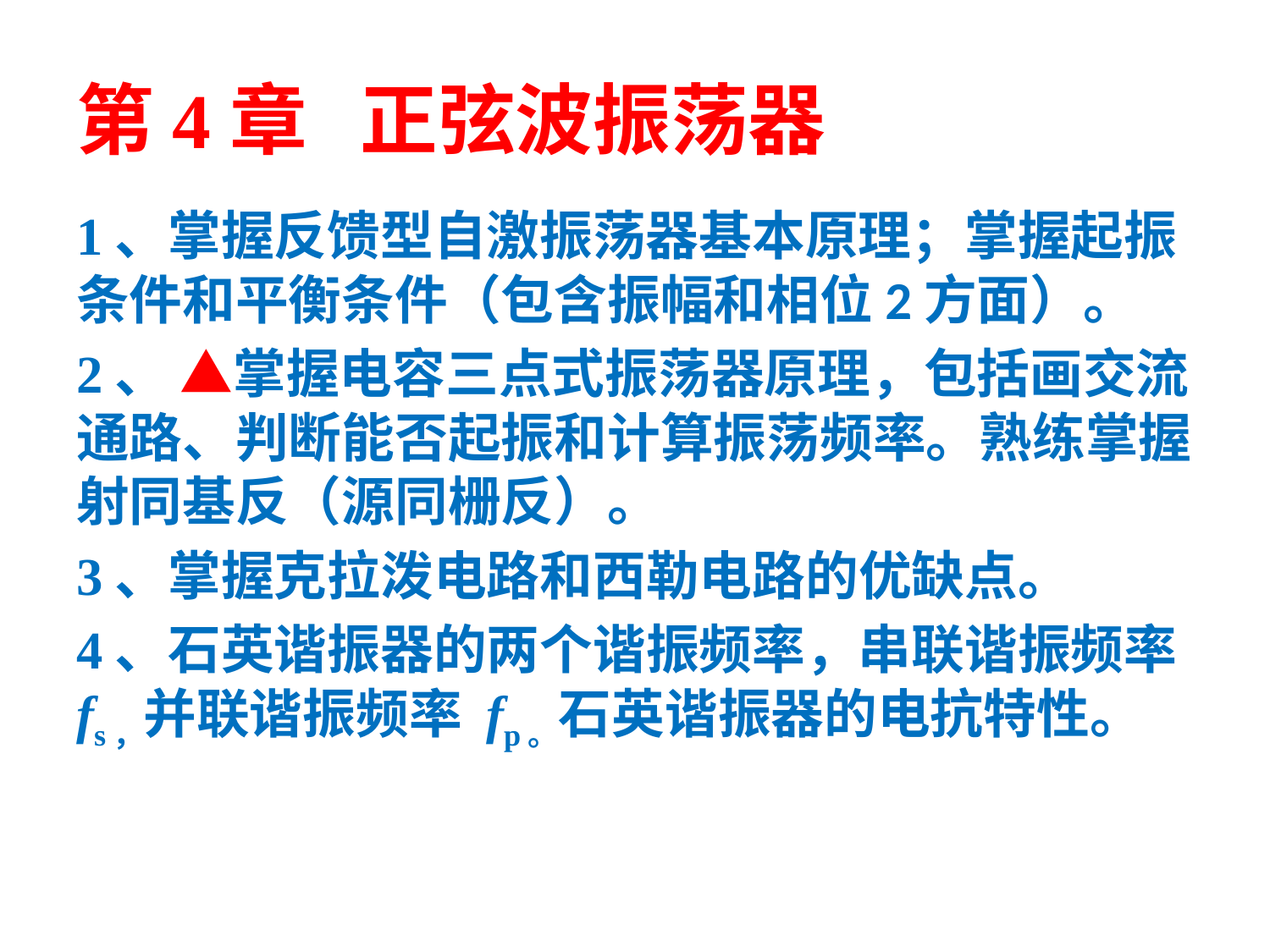

# 第4章   正弦波振荡器
1、掌握反馈型自激振荡器基本原理；掌握起振条件和平衡条件（包含振幅和相位2方面）。
2、 ▲掌握电容三点式振荡器原理，包括画交流通路、判断能否起振和计算振荡频率。熟练掌握射同基反（源同栅反）。
3、掌握克拉泼电路和西勒电路的优缺点。
4、石英谐振器的两个谐振频率，串联谐振频率 fs，并联谐振频率 fp。石英谐振器的电抗特性。